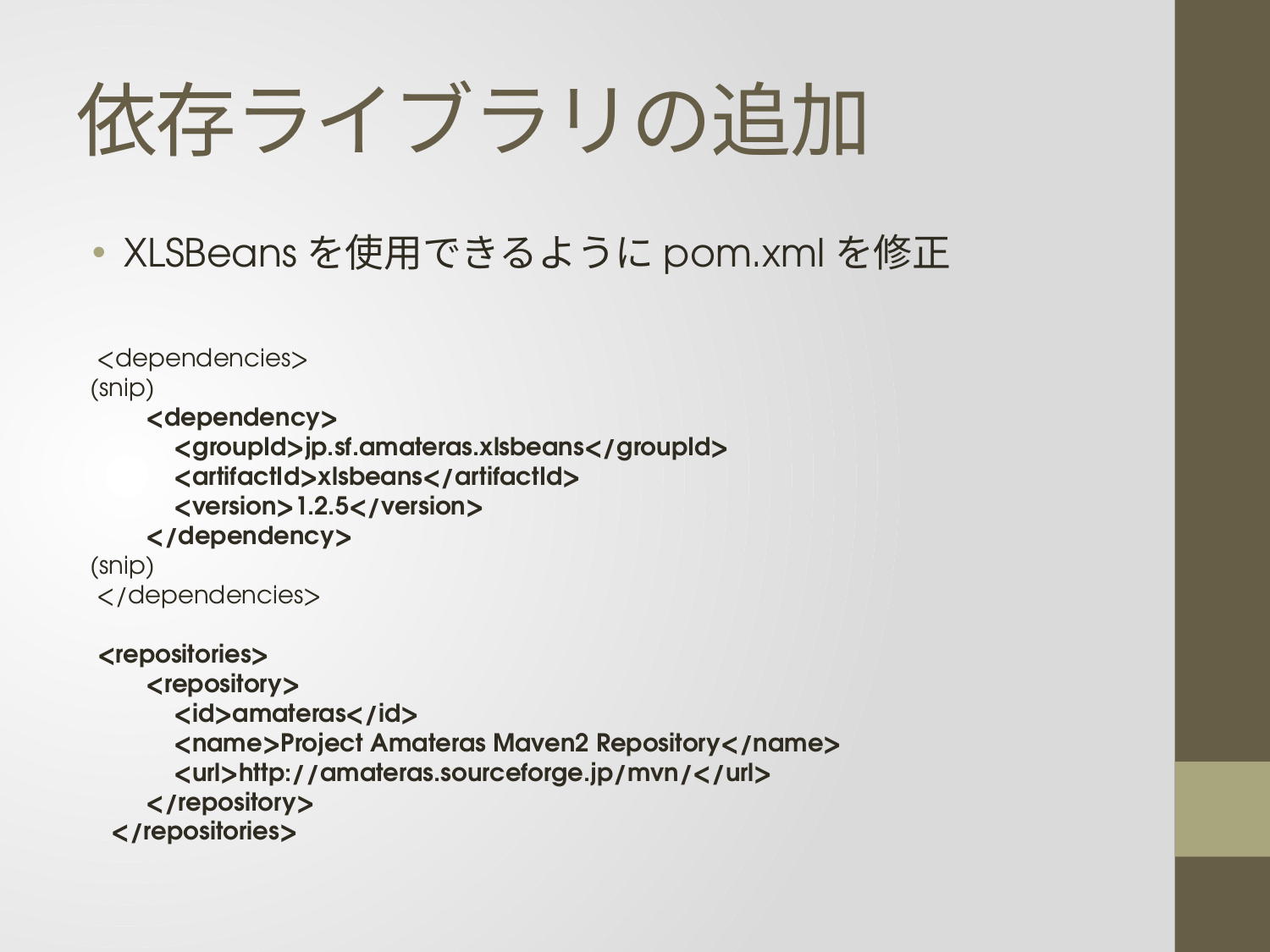

# 依存ライブラリの追加
XLSBeansを使用できるようにpom.xmlを修正
 <dependencies>
(snip)
        <dependency>
            <groupId>jp.sf.amateras.xlsbeans</groupId>
            <artifactId>xlsbeans</artifactId>
            <version>1.2.5</version>
        </dependency>
(snip)
 </dependencies>

 <repositories>
        <repository>
            <id>amateras</id>
            <name>Project Amateras Maven2 Repository</name>
            <url>http://amateras.sourceforge.jp/mvn/</url>
        </repository>
   </repositories>